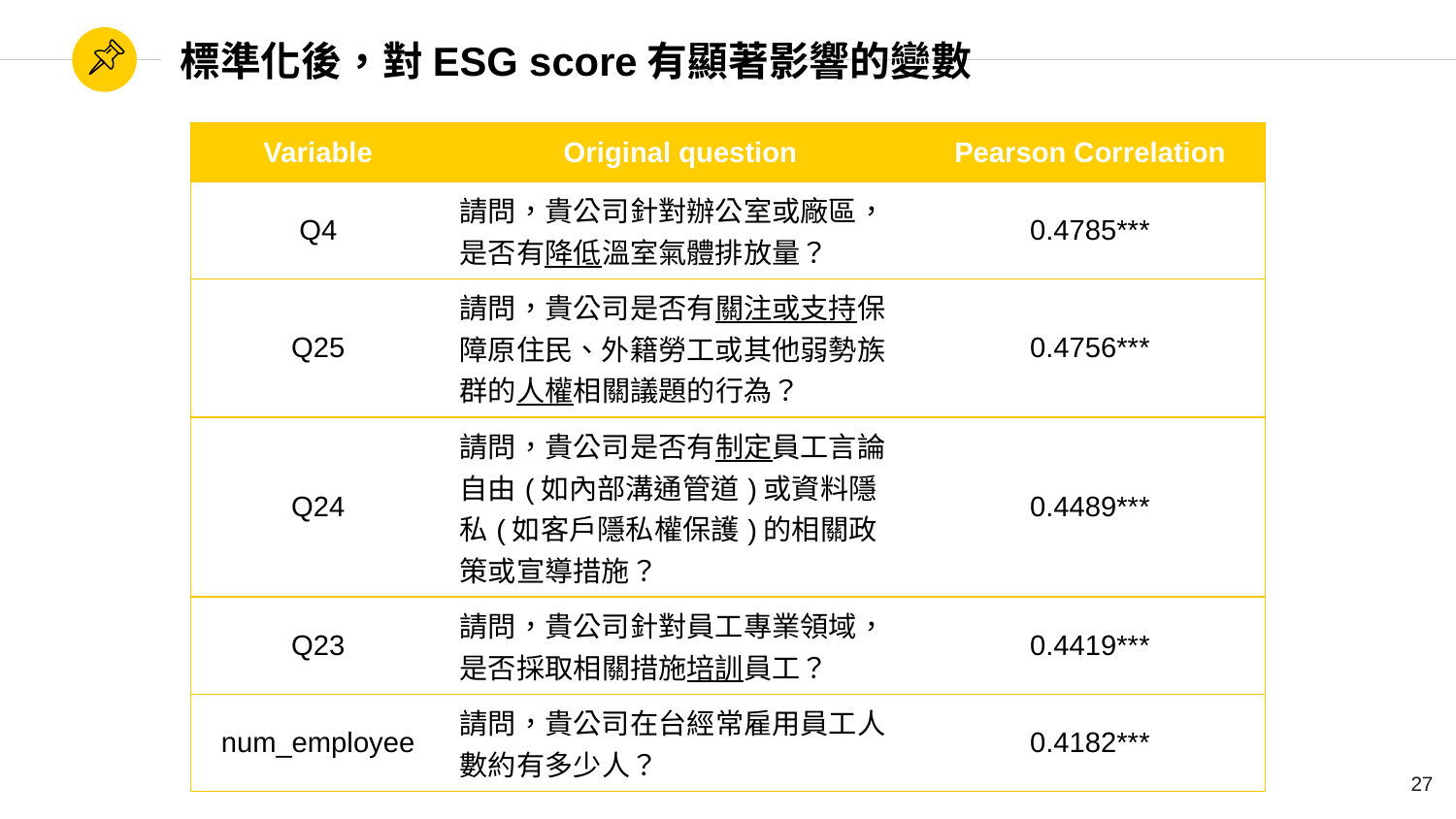

# 標準化後，對ESG score有顯著影響的變數

| Variable | Original question | Pearson Correlation |
| --- | --- | --- |
| Q4 | 請問，貴公司針對辦公室或廠區，是否有降低溫室氣體排放量？ | 0.4785\*\*\* |
| Q25 | 請問，貴公司是否有關注或支持保障原住民、外籍勞工或其他弱勢族群的人權相關議題的行為？ | 0.4756\*\*\* |
| Q24 | 請問，貴公司是否有制定員工言論自由(如內部溝通管道)或資料隱私(如客戶隱私權保護)的相關政策或宣導措施？ | 0.4489\*\*\* |
| Q23 | 請問，貴公司針對員工專業領域，是否採取相關措施培訓員工？ | 0.4419\*\*\* |
| num\_employee | 請問，貴公司在台經常雇用員工人數約有多少人？ | 0.4182\*\*\* |
27